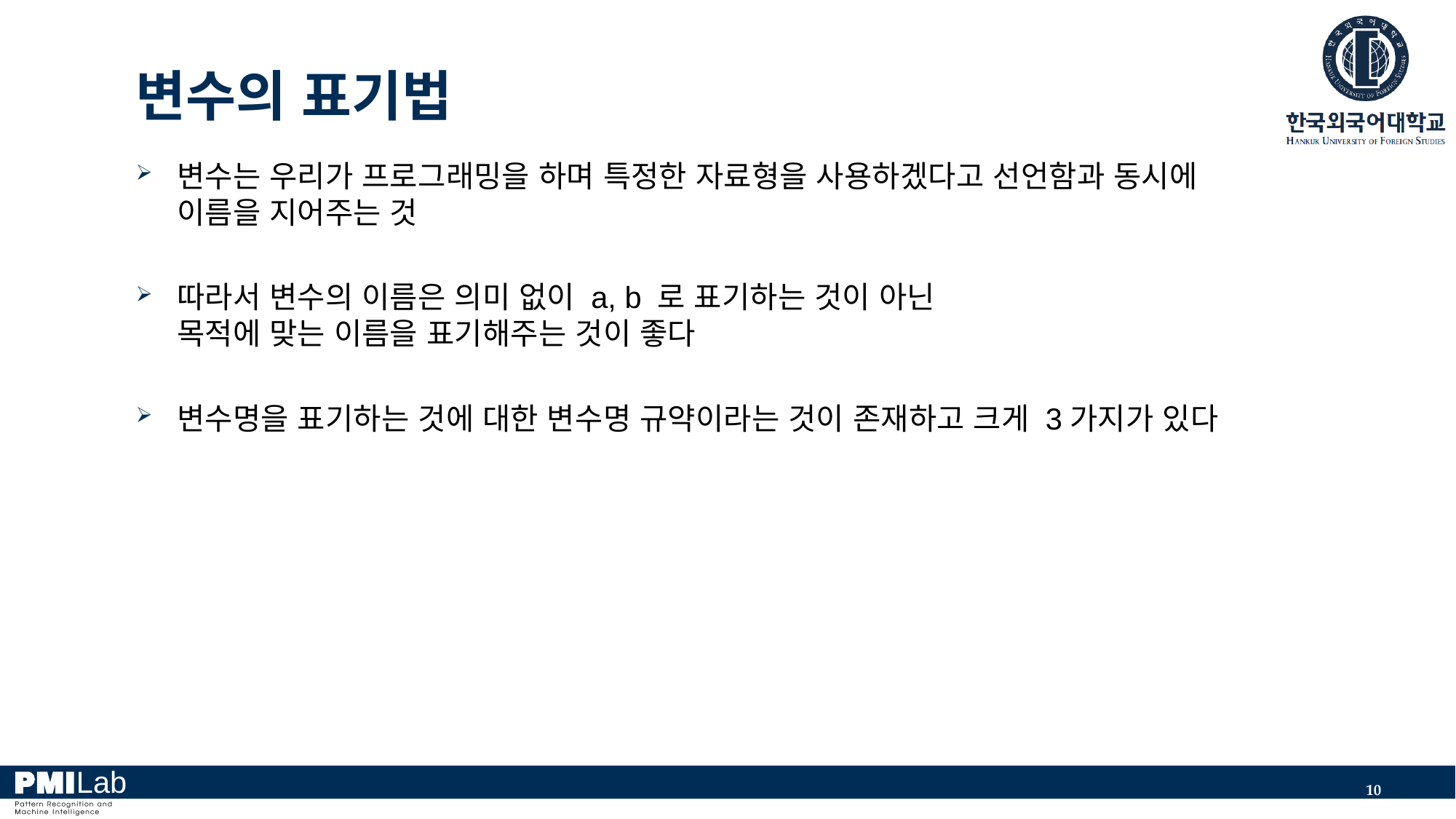

# 변수의 표기법
변수는 우리가 프로그래밍을 하며 특정한 자료형을 사용하겠다고 선언함과 동시에
이름을 지어주는 것

따라서 변수의 이름은 의미 없이 a, b 로 표기하는 것이 아닌
목적에 맞는 이름을 표기해주는 것이 좋다

변수명을 표기하는 것에 대한 변수명 규약이라는 것이 존재하고 크게 3가지가 있다
10